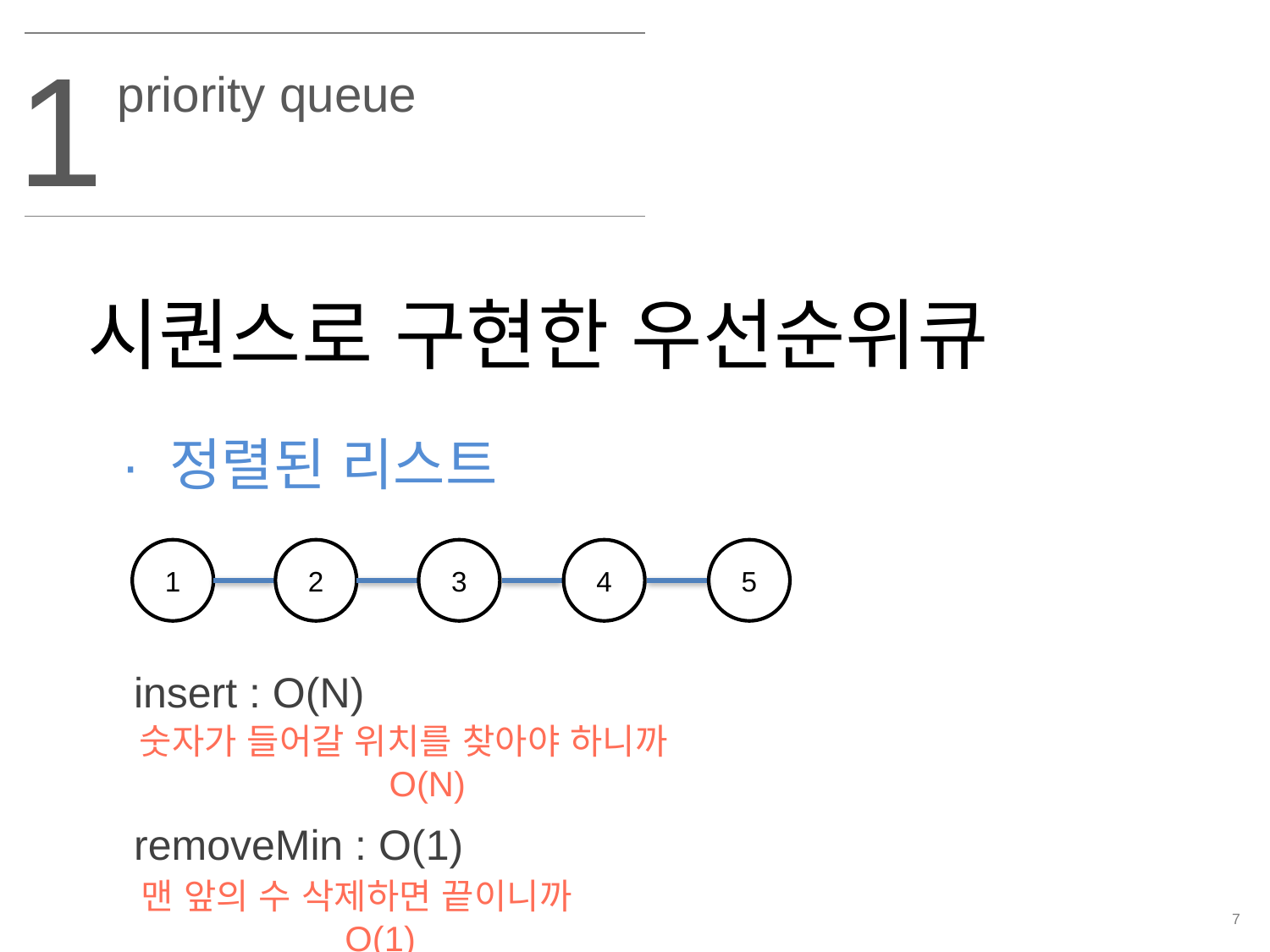

1
priority queue
시퀀스로 구현한 우선순위큐
· 정렬된 리스트
2
3
4
5
1
insert : O(N)

removeMin : O(1)
숫자가 들어갈 위치를 찾아야 하니까 O(N)
맨 앞의 수 삭제하면 끝이니까 O(1)